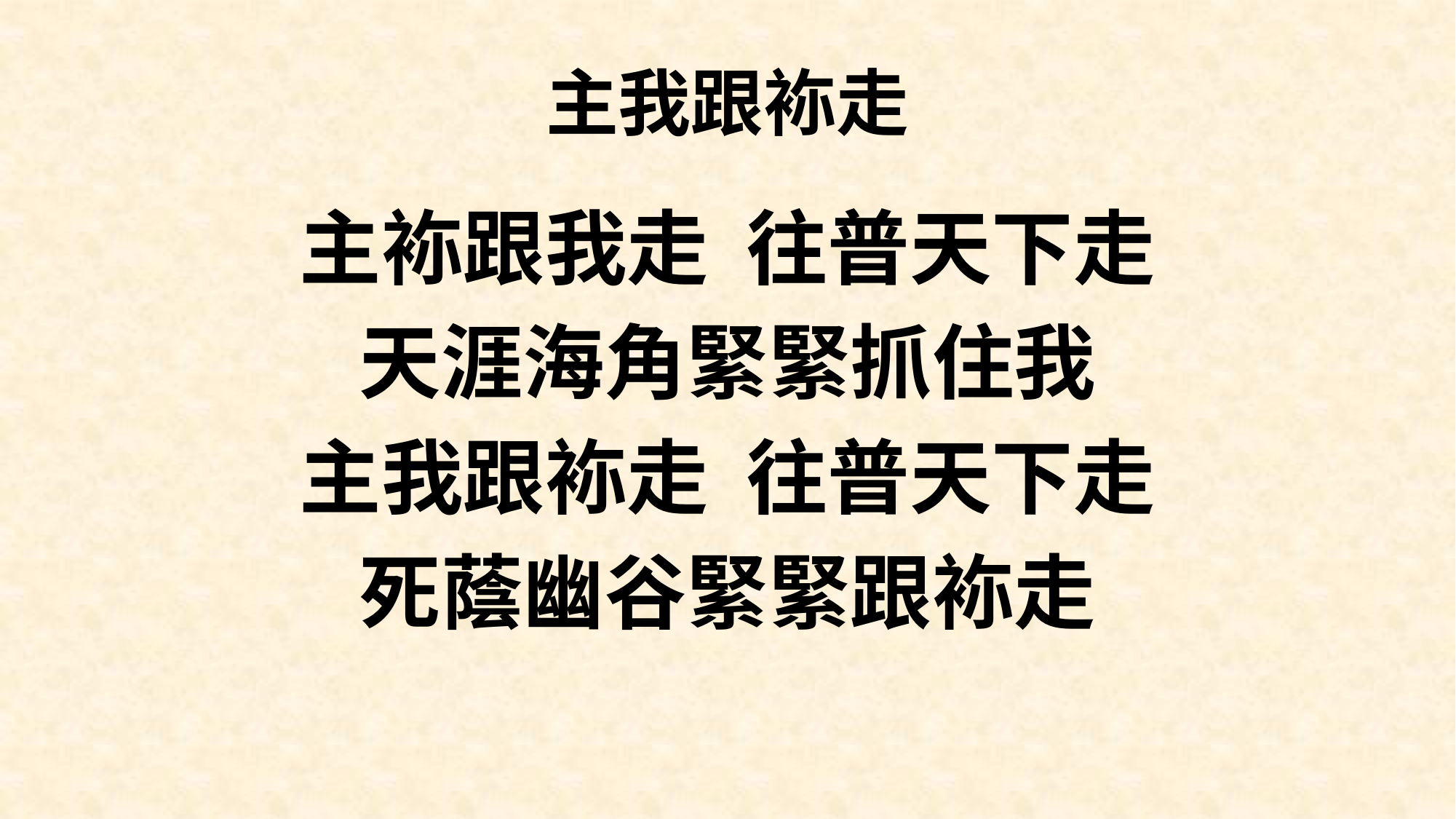

# 主我跟袮走
主袮跟我走  往普天下走
天涯海角緊緊抓住我
主我跟袮走  往普天下走
死蔭幽谷緊緊跟袮走